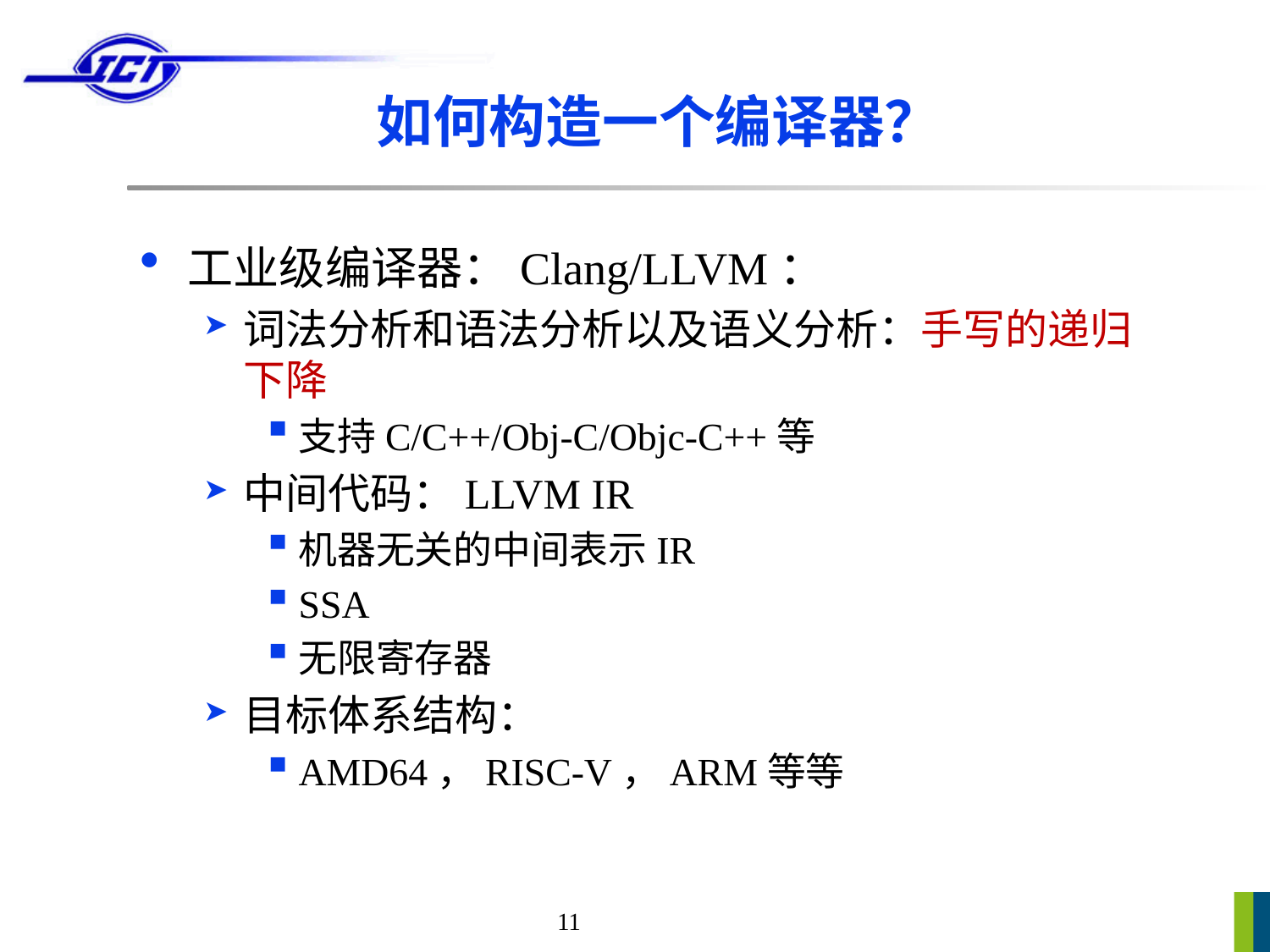

# 如何构造一个编译器？
工业级编译器：Clang/LLVM：
词法分析和语法分析以及语义分析：手写的递归下降
支持C/C++/Obj-C/Objc-C++等
中间代码：LLVM IR
机器无关的中间表示IR
SSA
无限寄存器
目标体系结构：
AMD64，RISC-V，ARM等等